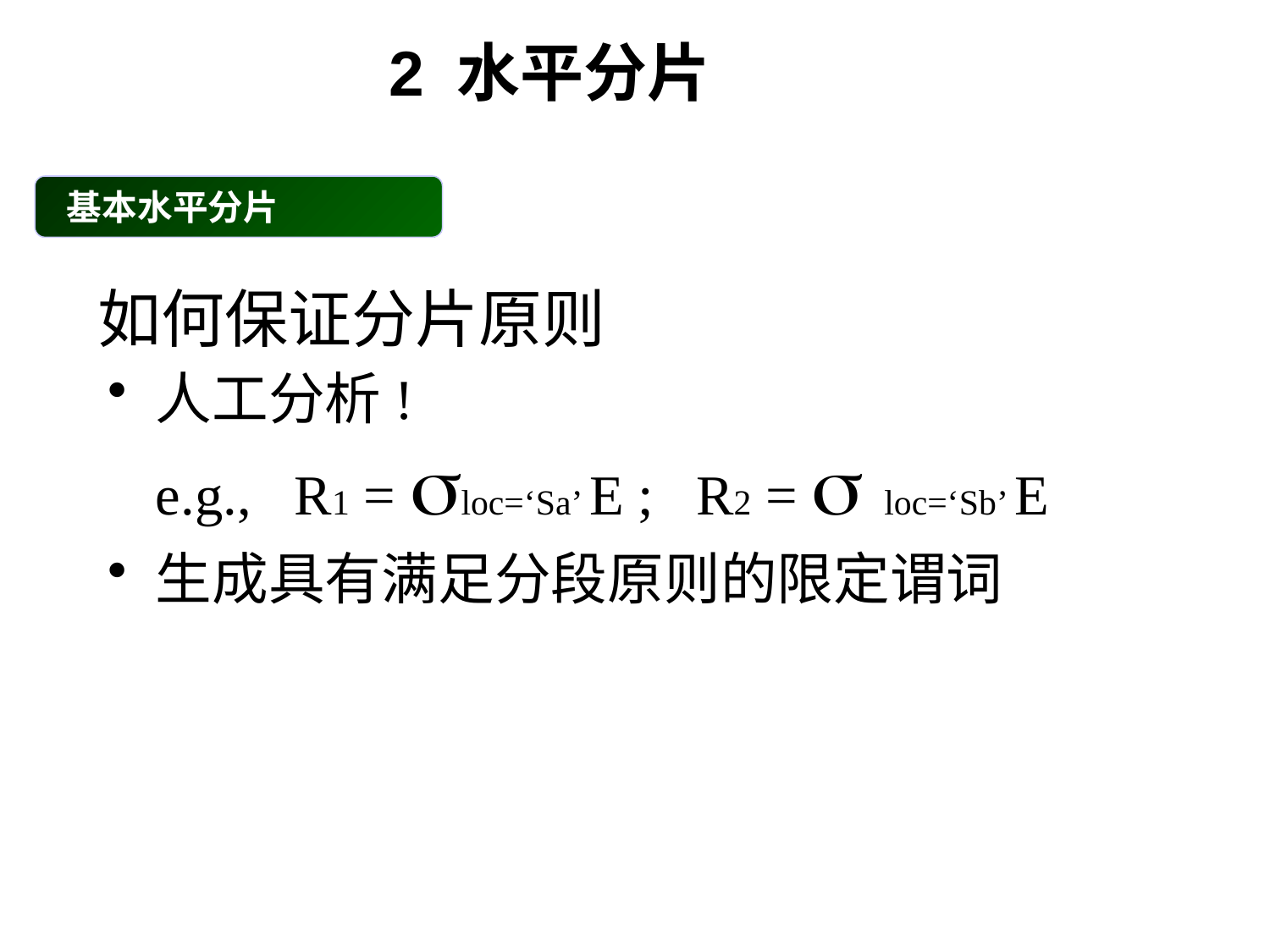

2 水平分片

 基本水平分片
# 如何保证分片原则
人工分析!
	e.g.,   R1 = σloc=‘Sa’ E ;   R2 = σ loc=‘Sb’ E
生成具有满足分段原则的限定谓词